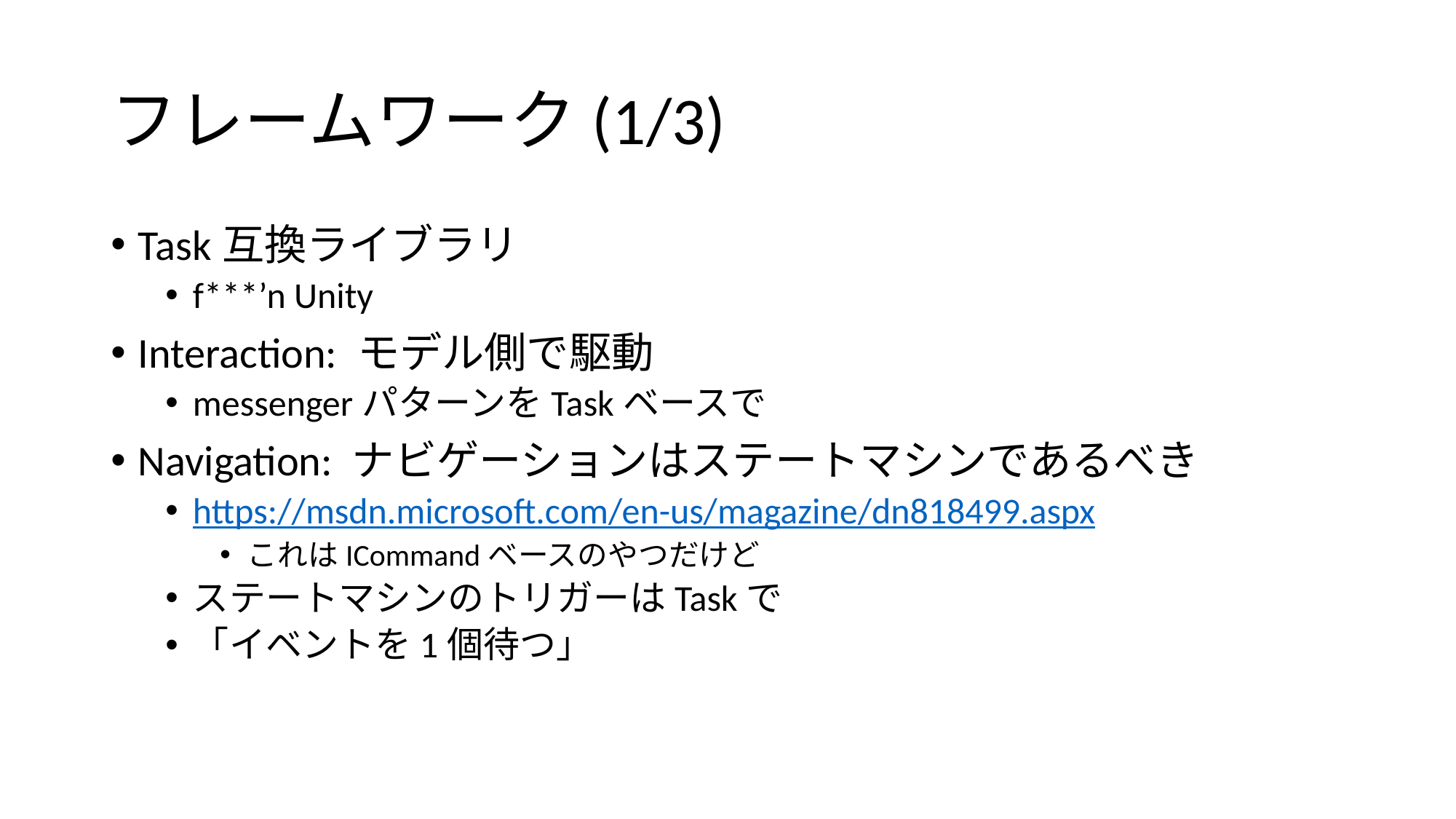

# フレームワーク(1/3)
Task互換ライブラリ
f***’n Unity
Interaction: モデル側で駆動
messengerパターンをTaskベースで
Navigation: ナビゲーションはステートマシンであるべき
https://msdn.microsoft.com/en-us/magazine/dn818499.aspx
これはICommandベースのやつだけど
ステートマシンのトリガーはTaskで
「イベントを1個待つ」